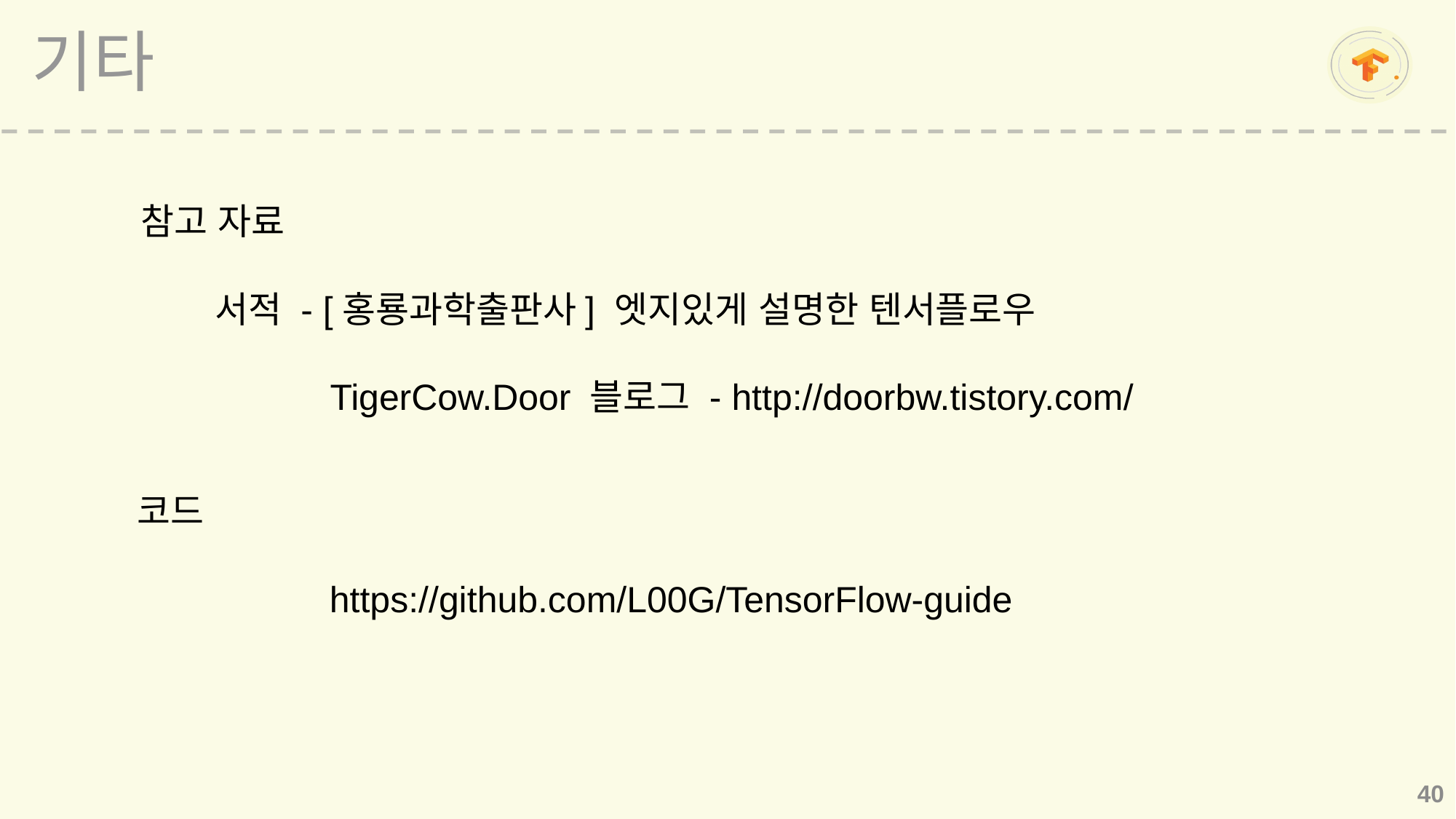

# 기타
참고 자료
서적 - [홍룡과학출판사] 엣지있게 설명한 텐서플로우
TigerCow.Door 블로그 - http://doorbw.tistory.com/
코드
https://github.com/L00G/TensorFlow-guide
40